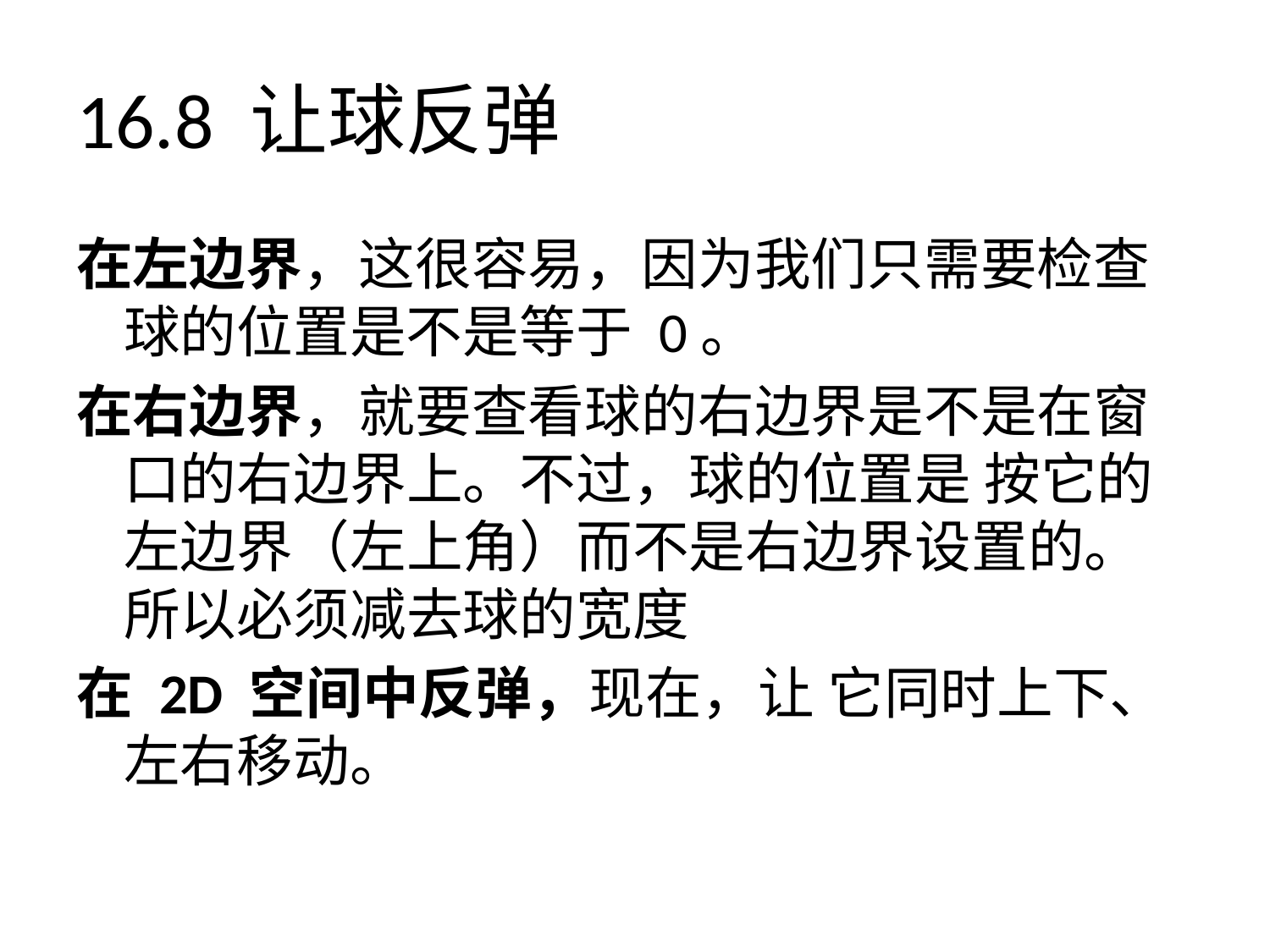

# 16.8 让球反弹
在左边界，这很容易，因为我们只需要检查球的位置是不是等于 0。
在右边界，就要查看球的右边界是不是在窗口的右边界上。不过，球的位置是 按它的左边界（左上角）而不是右边界设置的。所以必须减去球的宽度
在 2D 空间中反弹，现在，让 它同时上下、左右移动。